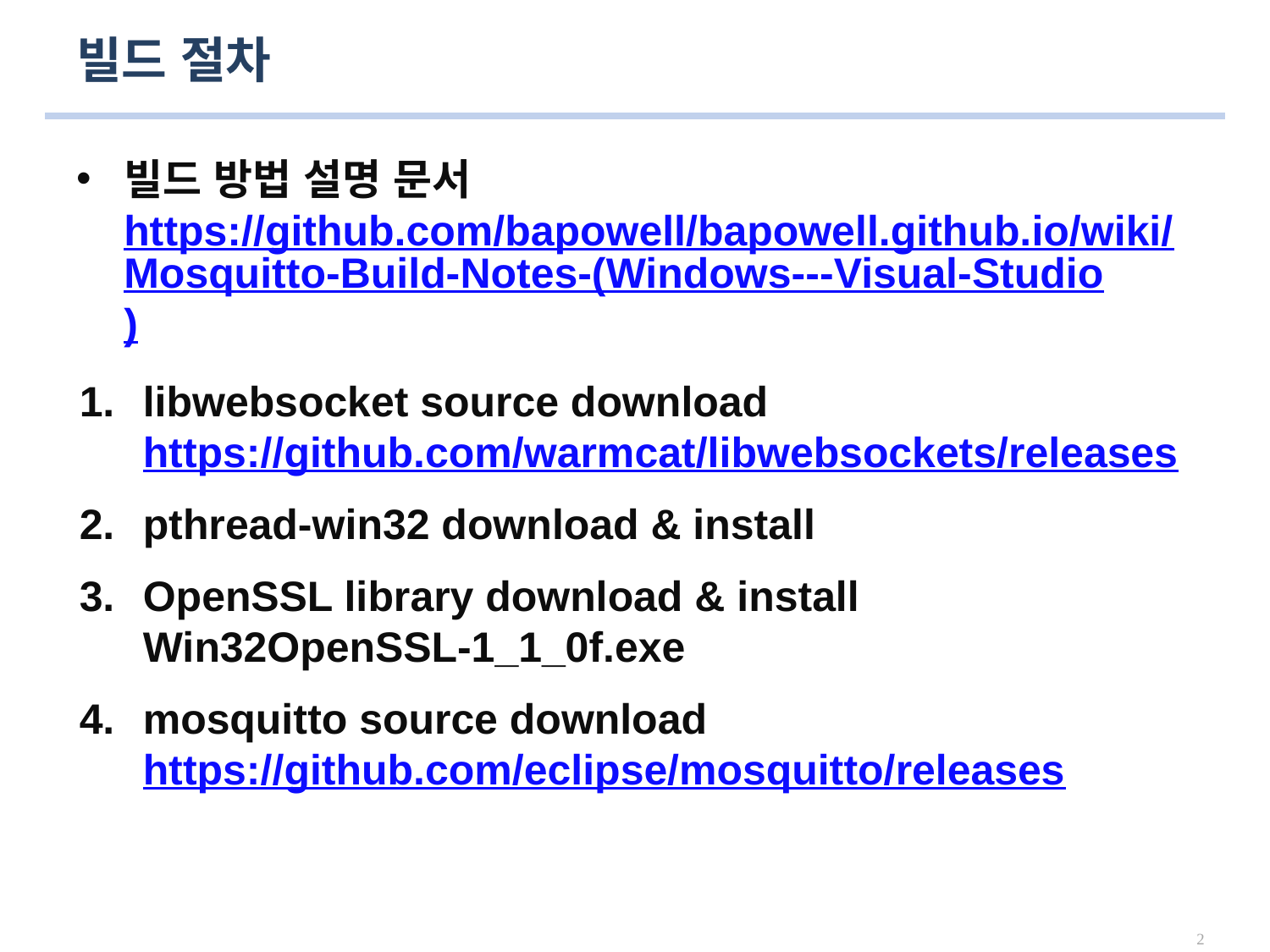

# 빌드 절차
빌드 방법 설명 문서
https://github.com/bapowell/bapowell.github.io/wiki/Mosquitto-Build-Notes-(Windows---Visual-Studio)

libwebsocket source download
https://github.com/warmcat/libwebsockets/releases
pthread-win32 download & install
OpenSSL library download & install
Win32OpenSSL-1_1_0f.exe
mosquitto source download
https://github.com/eclipse/mosquitto/releases

2